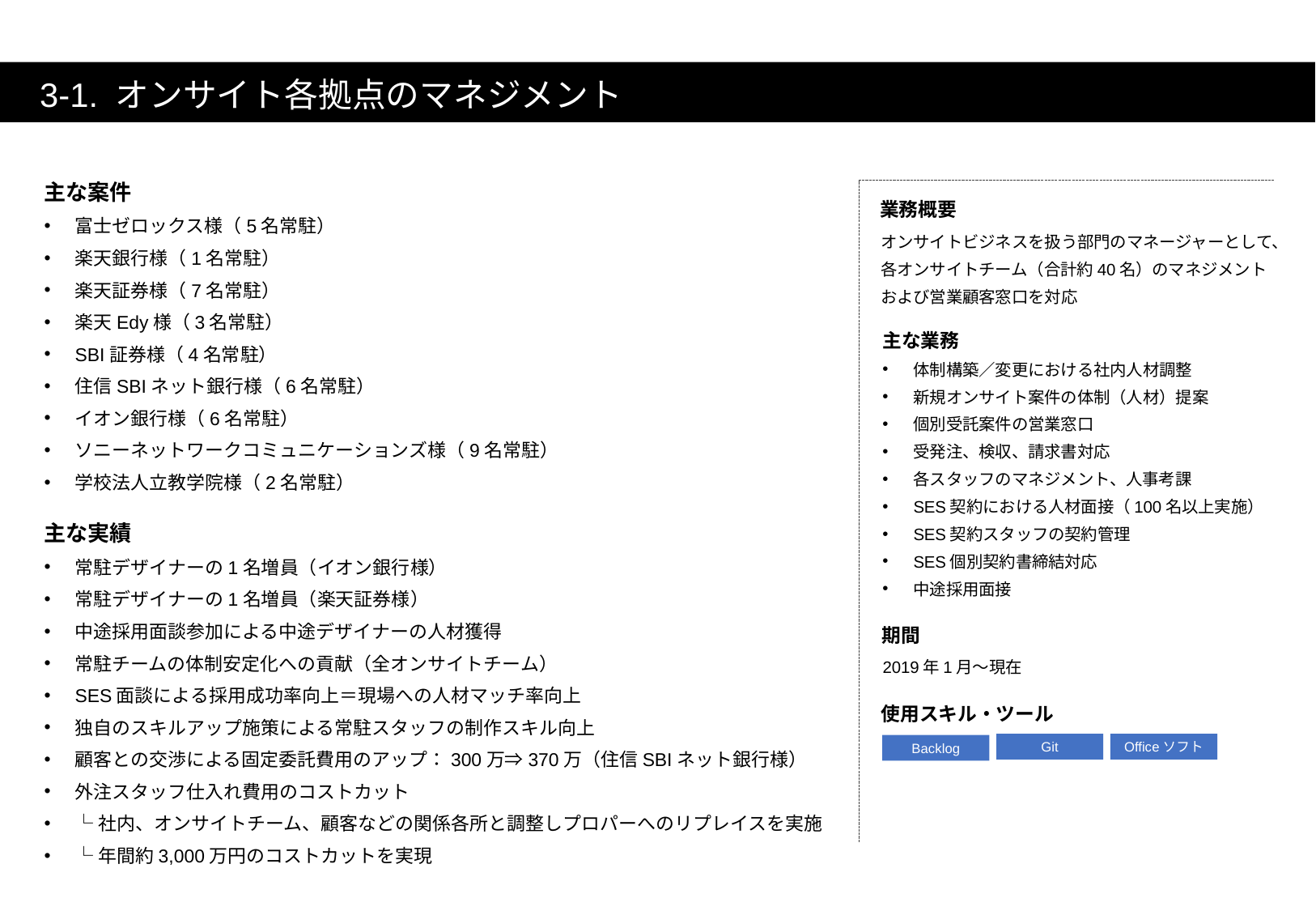

3-1. オンサイト各拠点のマネジメント
主な案件
富士ゼロックス様（5名常駐）
楽天銀行様（1名常駐）
楽天証券様（7名常駐）
楽天Edy様（3名常駐）
SBI証券様（4名常駐）
住信SBIネット銀行様（6名常駐）
イオン銀行様（6名常駐）
ソニーネットワークコミュニケーションズ様（9名常駐）
学校法人立教学院様（2名常駐）

業務概要
オンサイトビジネスを扱う部門のマネージャーとして、
各オンサイトチーム（合計約40名）のマネジメント
および営業顧客窓口を対応
主な業務
体制構築／変更における社内人材調整
新規オンサイト案件の体制（人材）提案
個別受託案件の営業窓口
受発注、検収、請求書対応
各スタッフのマネジメント、人事考課
SES契約における人材面接（100名以上実施）
SES契約スタッフの契約管理
SES個別契約書締結対応
中途採用面接
主な実績
常駐デザイナーの1名増員（イオン銀行様）
常駐デザイナーの1名増員（楽天証券様）
中途採用面談参加による中途デザイナーの人材獲得
常駐チームの体制安定化への貢献（全オンサイトチーム）
SES面談による採用成功率向上＝現場への人材マッチ率向上
独自のスキルアップ施策による常駐スタッフの制作スキル向上
顧客との交渉による固定委託費用のアップ：300万⇒370万（住信SBIネット銀行様）
外注スタッフ仕入れ費用のコストカット
└社内、オンサイトチーム、顧客などの関係各所と調整しプロパーへのリプレイスを実施
└年間約3,000万円のコストカットを実現
期間
2019年1月～現在
使用スキル・ツール
Git
Officeソフト
Backlog